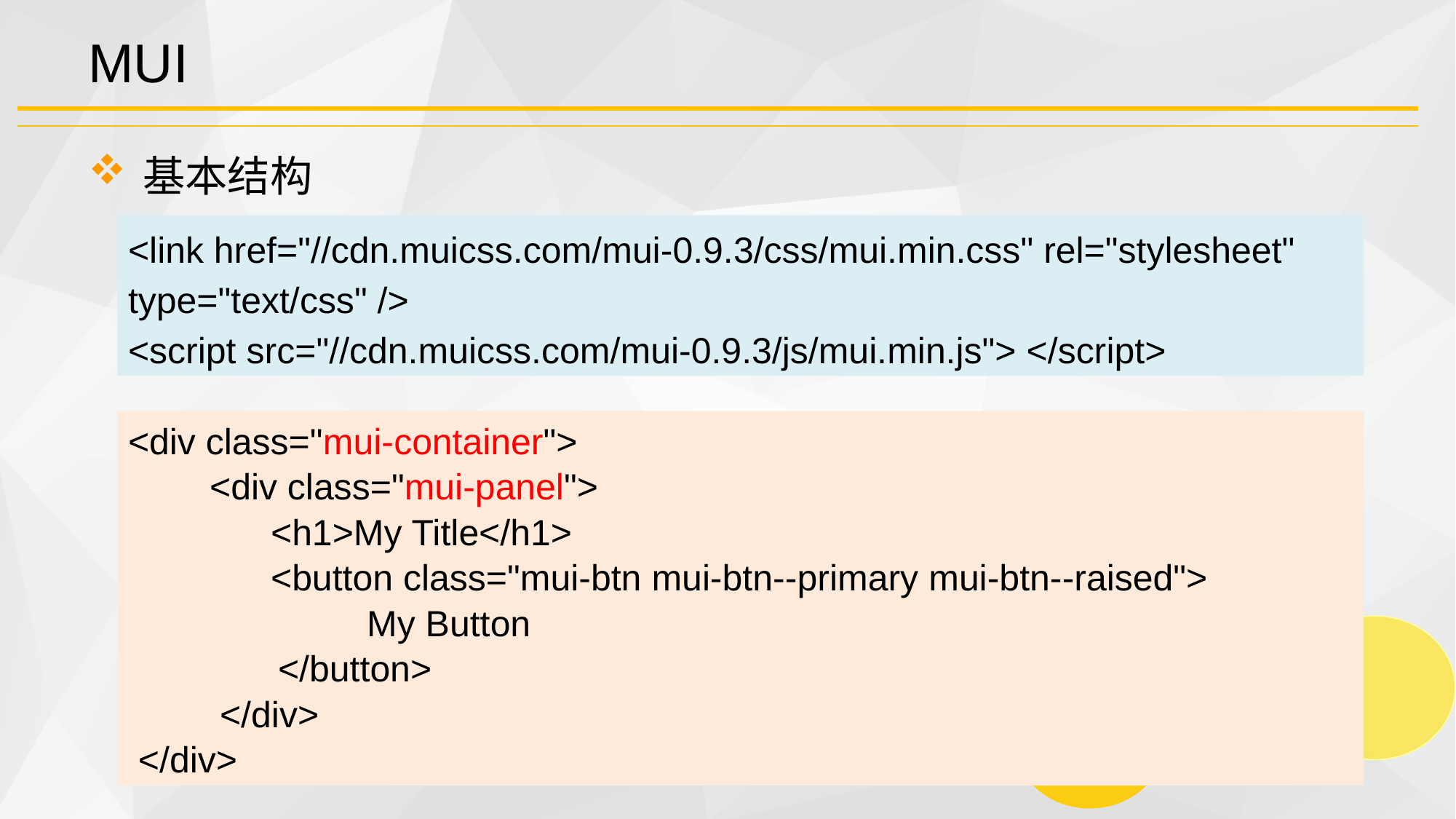

# MUI
基本结构
<link href="//cdn.muicss.com/mui-0.9.3/css/mui.min.css" rel="stylesheet" type="text/css" />
<script src="//cdn.muicss.com/mui-0.9.3/js/mui.min.js"> </script>
<div class="mui-container">
        <div class="mui-panel">
              <h1>My Title</h1>
              <button class="mui-btn mui-btn--primary mui-btn--raised">
		  My Button
	    </button>
         </div>
 </div>